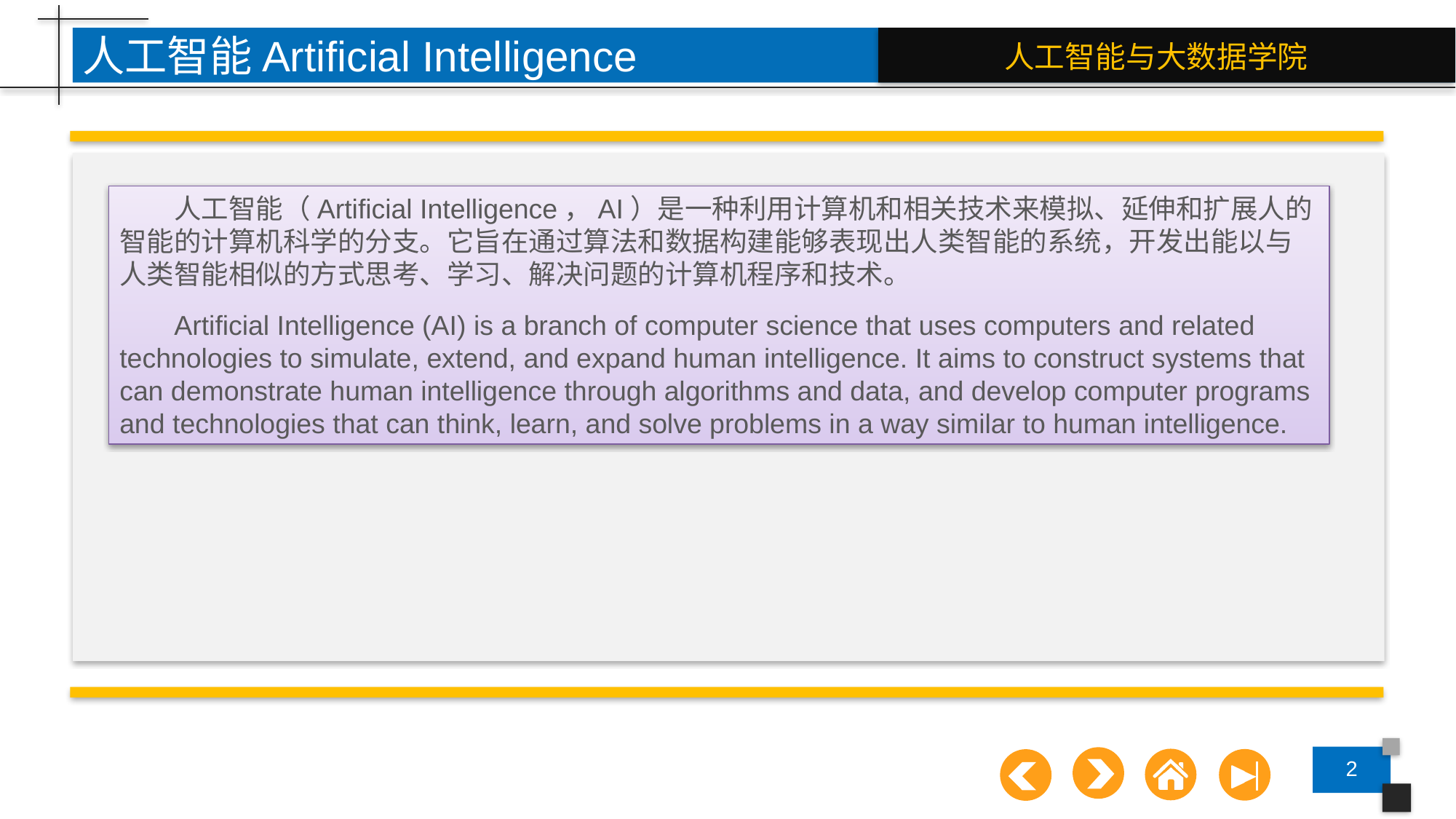

人工智能Artificial Intelligence
人工智能（Artificial Intelligence，AI）是一种利用计算机和相关技术来模拟、延伸和扩展人的智能的计算机科学的分支。它旨在通过算法和数据构建能够表现出人类智能的系统，开发出能以与人类智能相似的方式思考、学习、解决问题的计算机程序和技术。
Artificial Intelligence (AI) is a branch of computer science that uses computers and related technologies to simulate, extend, and expand human intelligence. It aims to construct systems that can demonstrate human intelligence through algorithms and data, and develop computer programs and technologies that can think, learn, and solve problems in a way similar to human intelligence.